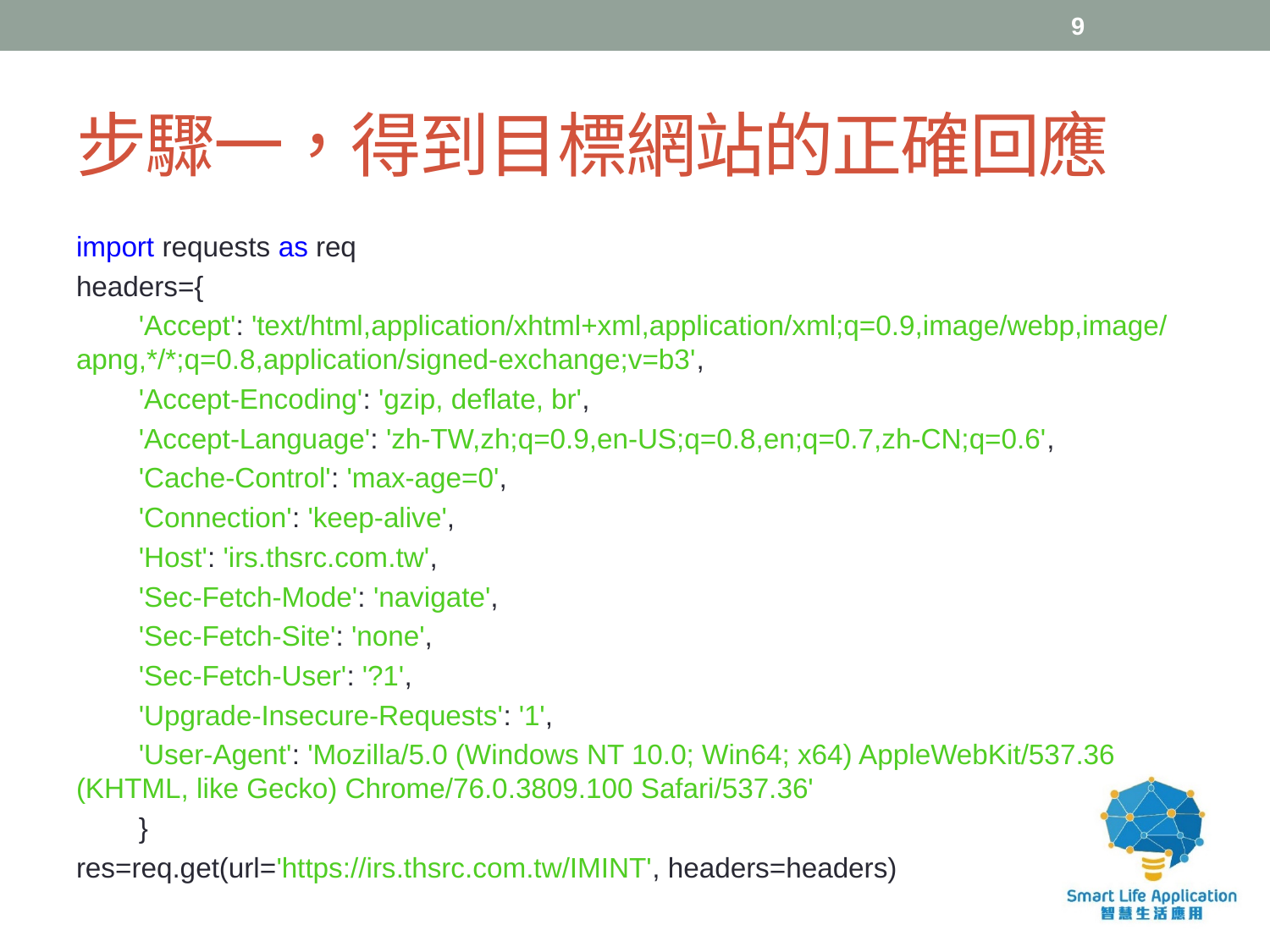

9
# 步驟一，得到目標網站的正確回應
import requests as req
headers={
        'Accept': 'text/html,application/xhtml+xml,application/xml;q=0.9,image/webp,image/apng,*/*;q=0.8,application/signed-exchange;v=b3',
        'Accept-Encoding': 'gzip, deflate, br',
        'Accept-Language': 'zh-TW,zh;q=0.9,en-US;q=0.8,en;q=0.7,zh-CN;q=0.6',
        'Cache-Control': 'max-age=0',
        'Connection': 'keep-alive',
        'Host': 'irs.thsrc.com.tw',
        'Sec-Fetch-Mode': 'navigate',
        'Sec-Fetch-Site': 'none',
        'Sec-Fetch-User': '?1',
        'Upgrade-Insecure-Requests': '1',
        'User-Agent': 'Mozilla/5.0 (Windows NT 10.0; Win64; x64) AppleWebKit/537.36 (KHTML, like Gecko) Chrome/76.0.3809.100 Safari/537.36'
        }
res=req.get(url='https://irs.thsrc.com.tw/IMINT', headers=headers)